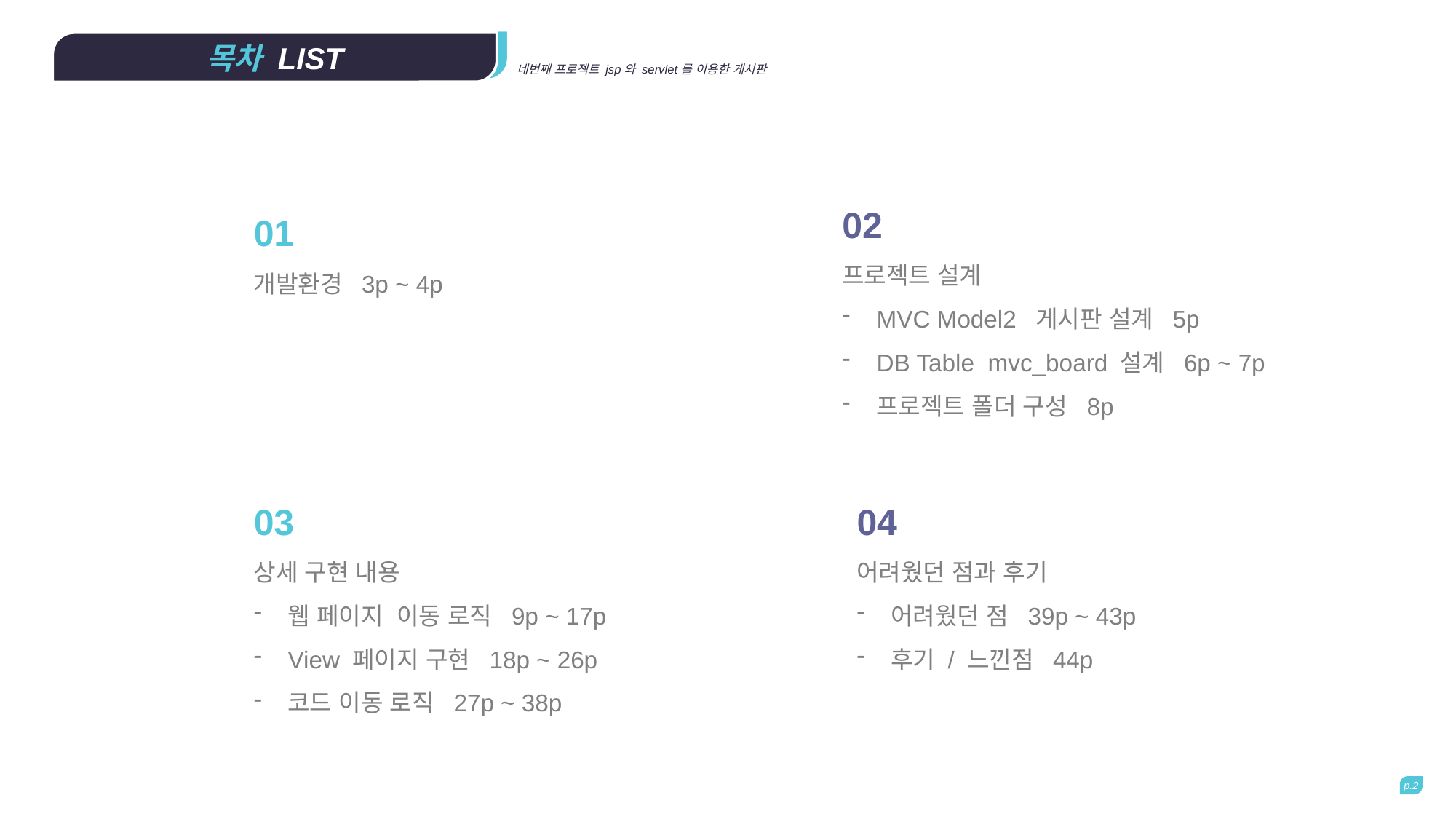

목차 LIST
네번째 프로젝트 jsp와 servlet를 이용한 게시판
02
프로젝트 설계
MVC Model2  게시판 설계  5p
DB Table  mvc_board 설계  6p ~ 7p
프로젝트 폴더 구성  8p
01
개발환경  3p ~ 4p
03
상세 구현 내용
웹 페이지  이동 로직  9p ~ 17p
View 페이지 구현  18p ~ 26p
코드 이동 로직  27p ~ 38p
04
어려웠던 점과 후기
어려웠던 점  39p ~ 43p
후기 / 느낀점  44p
p.2